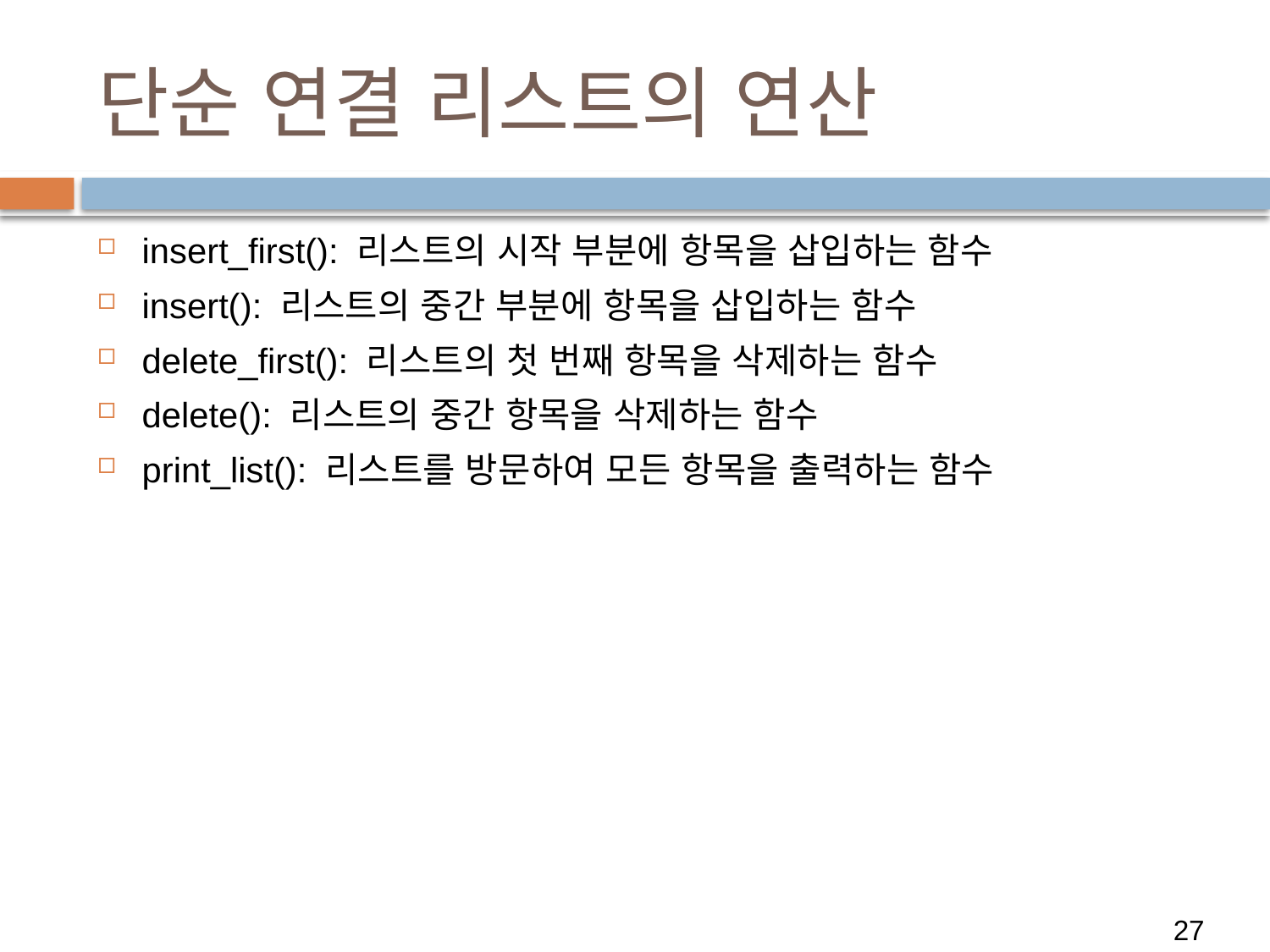

# 단순 연결 리스트의 연산
insert_first(): 리스트의 시작 부분에 항목을 삽입하는 함수
insert(): 리스트의 중간 부분에 항목을 삽입하는 함수
delete_first(): 리스트의 첫 번째 항목을 삭제하는 함수
delete(): 리스트의 중간 항목을 삭제하는 함수
print_list(): 리스트를 방문하여 모든 항목을 출력하는 함수